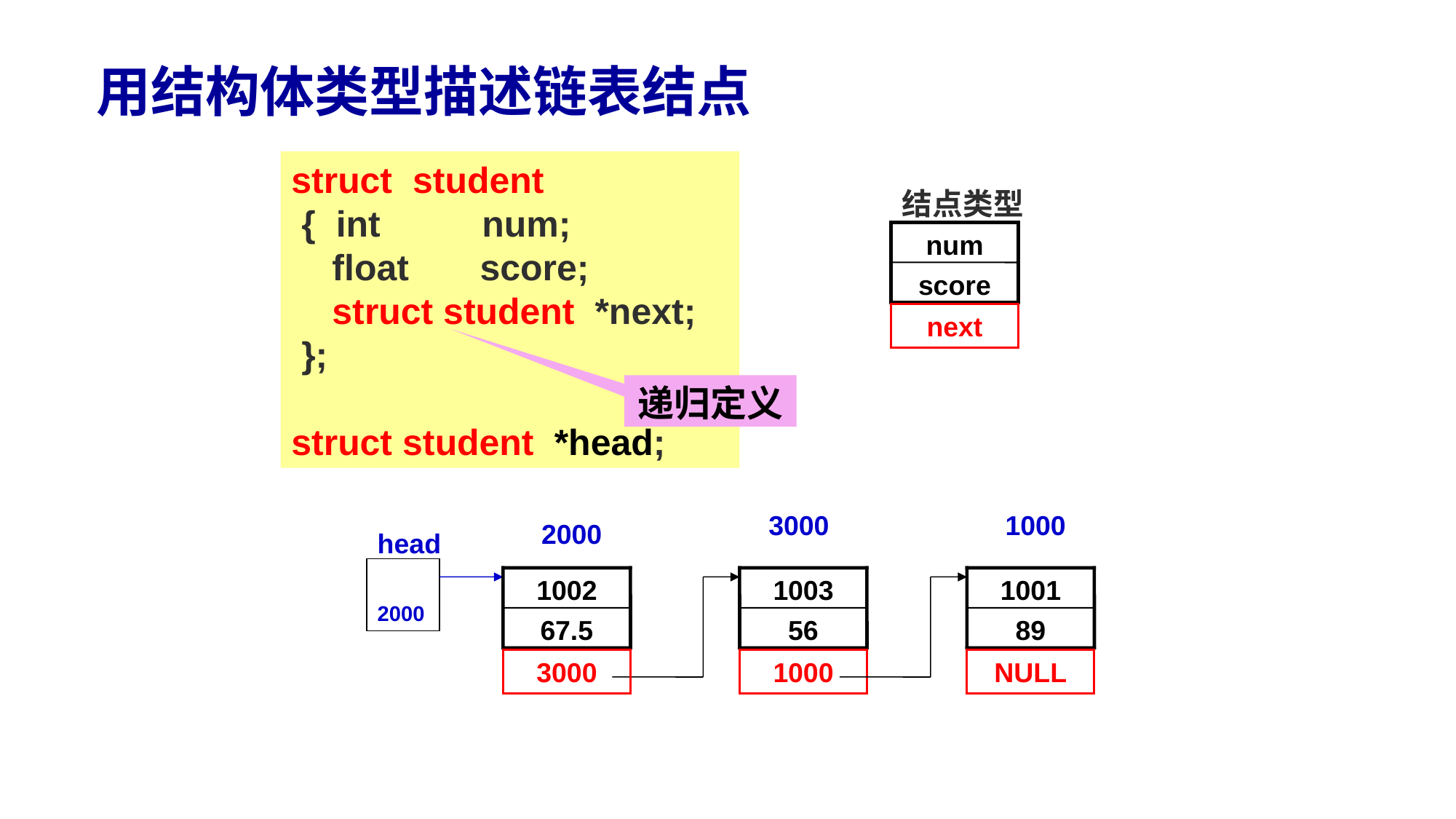

用结构体类型描述链表结点
struct  student
 {  int          num;
    float       score;
    struct student  *next;
 };

struct student  *head;
结点类型
num

score

next
递归定义
3000
1000
2000
head

2000
1002

67.5

3000
1003

56

1000
1001

89

NULL